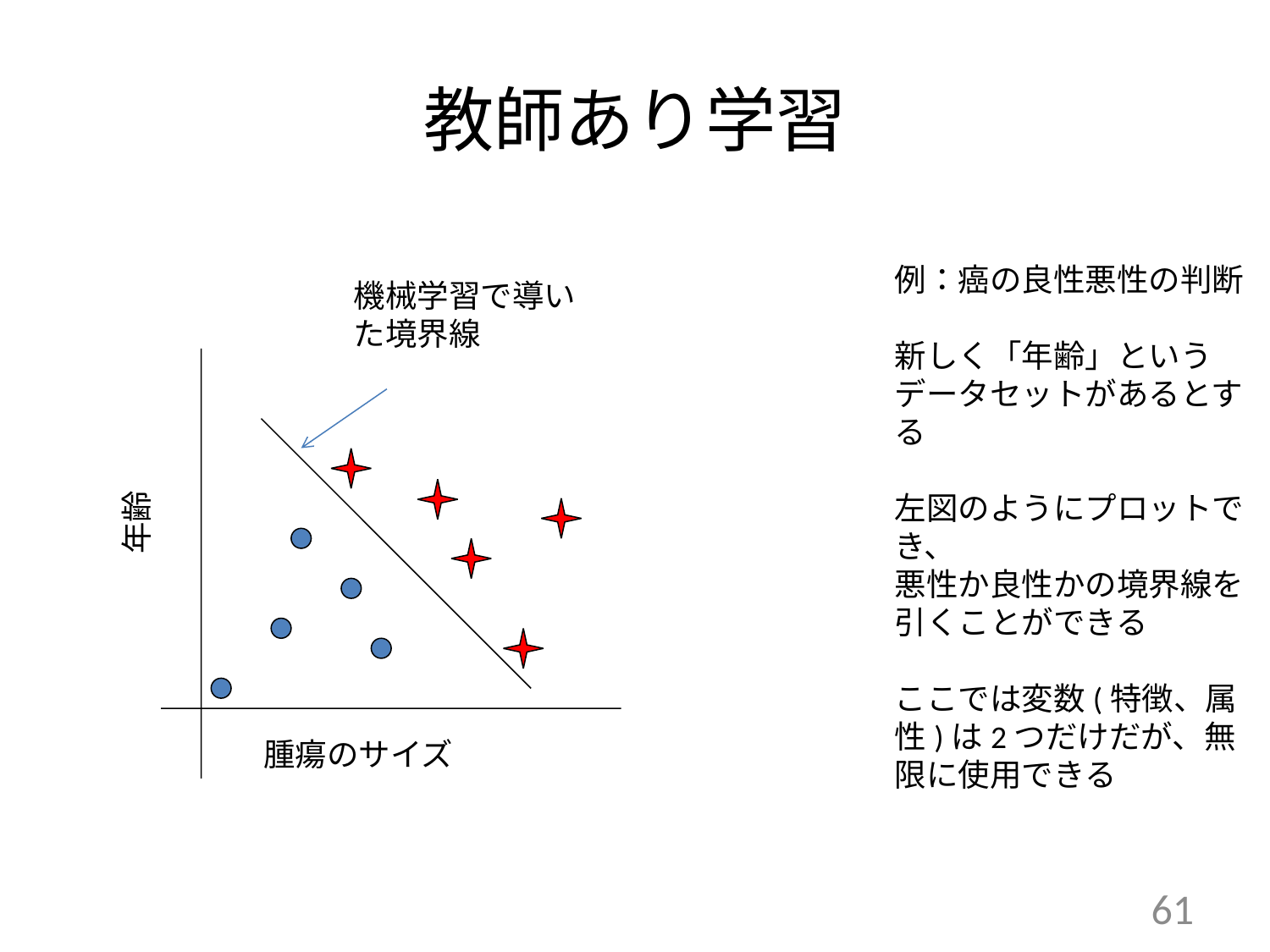

# 教師あり学習
例：癌の良性悪性の判断

新しく「年齢」というデータセットがあるとする

左図のようにプロットでき、
悪性か良性かの境界線を引くことができる

ここでは変数(特徴、属性)は2つだけだが、無限に使用できる

機械学習で導いた境界線

年齢

腫瘍のサイズ
61